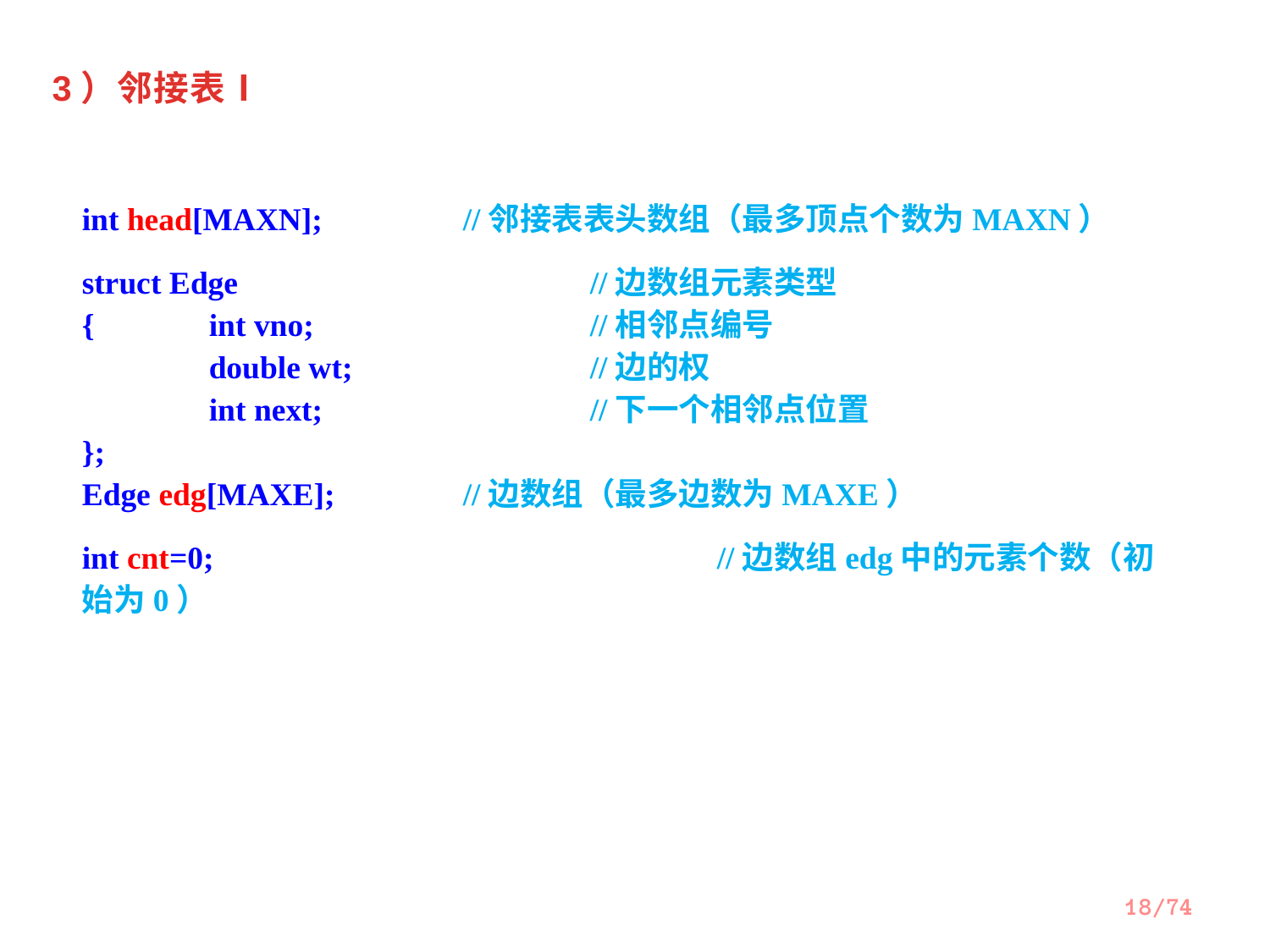

3）邻接表Ⅰ
int head[MAXN];  	//邻接表表头数组（最多顶点个数为MAXN）
struct Edge			//边数组元素类型
{   	int vno;  			//相邻点编号
    	double wt; 		//边的权
    	int next; 			//下一个相邻点位置
};
Edge edg[MAXE];    	//边数组（最多边数为MAXE）
int cnt=0; 				//边数组edg中的元素个数（初始为0）
18/74